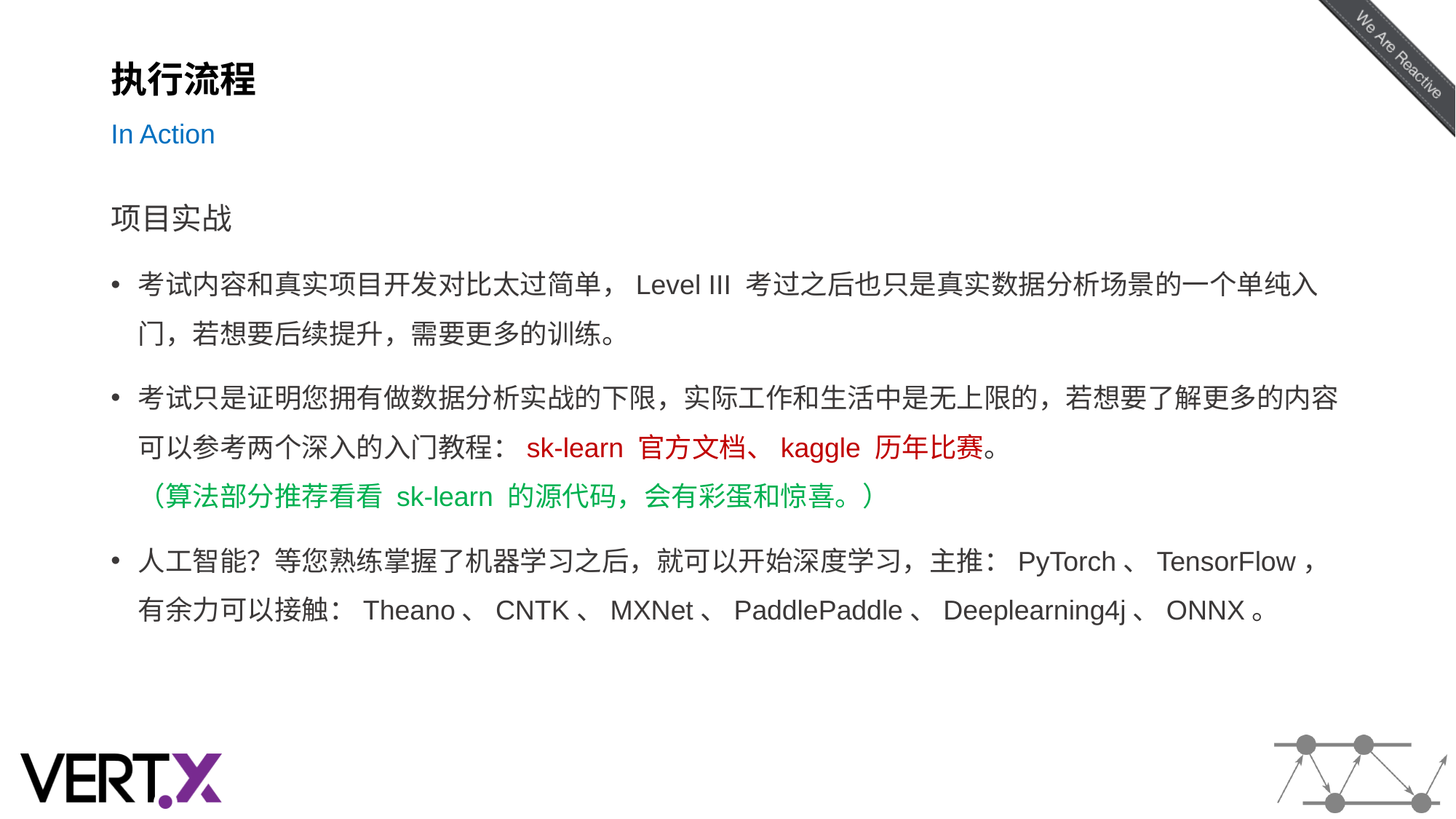

# 执行流程 In Action
项目实战
考试内容和真实项目开发对比太过简单，Level III 考过之后也只是真实数据分析场景的一个单纯入门，若想要后续提升，需要更多的训练。
考试只是证明您拥有做数据分析实战的下限，实际工作和生活中是无上限的，若想要了解更多的内容可以参考两个深入的入门教程：sk-learn 官方文档、kaggle 历年比赛。
（算法部分推荐看看 sk-learn 的源代码，会有彩蛋和惊喜。）
人工智能？等您熟练掌握了机器学习之后，就可以开始深度学习，主推：PyTorch、TensorFlow，有余力可以接触：Theano、CNTK、MXNet、PaddlePaddle、Deeplearning4j、ONNX。